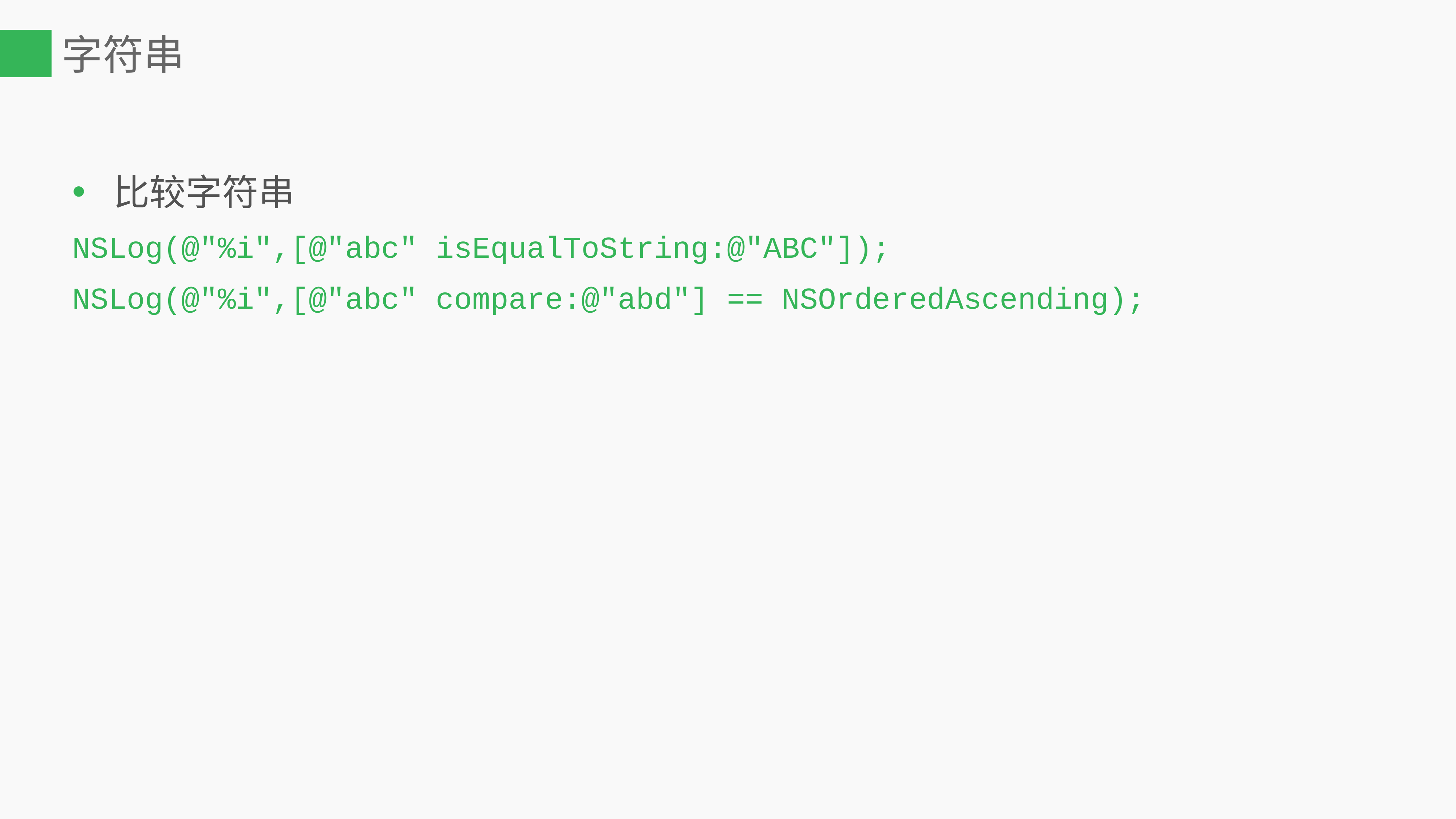

# 字符串
比较字符串
NSLog(@"%i",[@"abc" isEqualToString:@"ABC"]);
NSLog(@"%i",[@"abc" compare:@"abd"] == NSOrderedAscending);